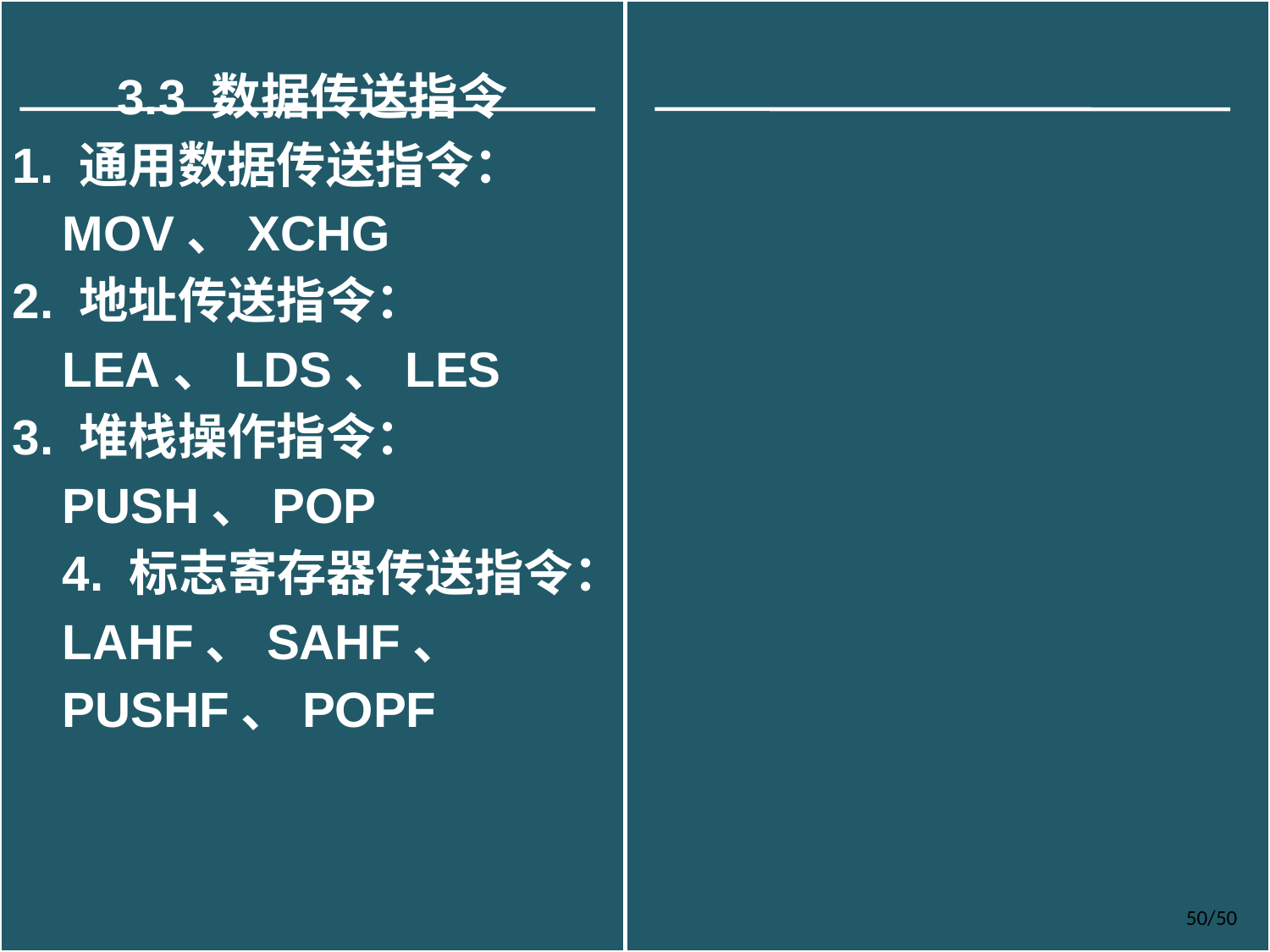

3.3 数据传送指令
1. 通用数据传送指令：
MOV、XCHG
2. 地址传送指令：
LEA、LDS、LES
3. 堆栈操作指令：
PUSH、POP
4. 标志寄存器传送指令：
LAHF、SAHF、
PUSHF、POPF

50/50